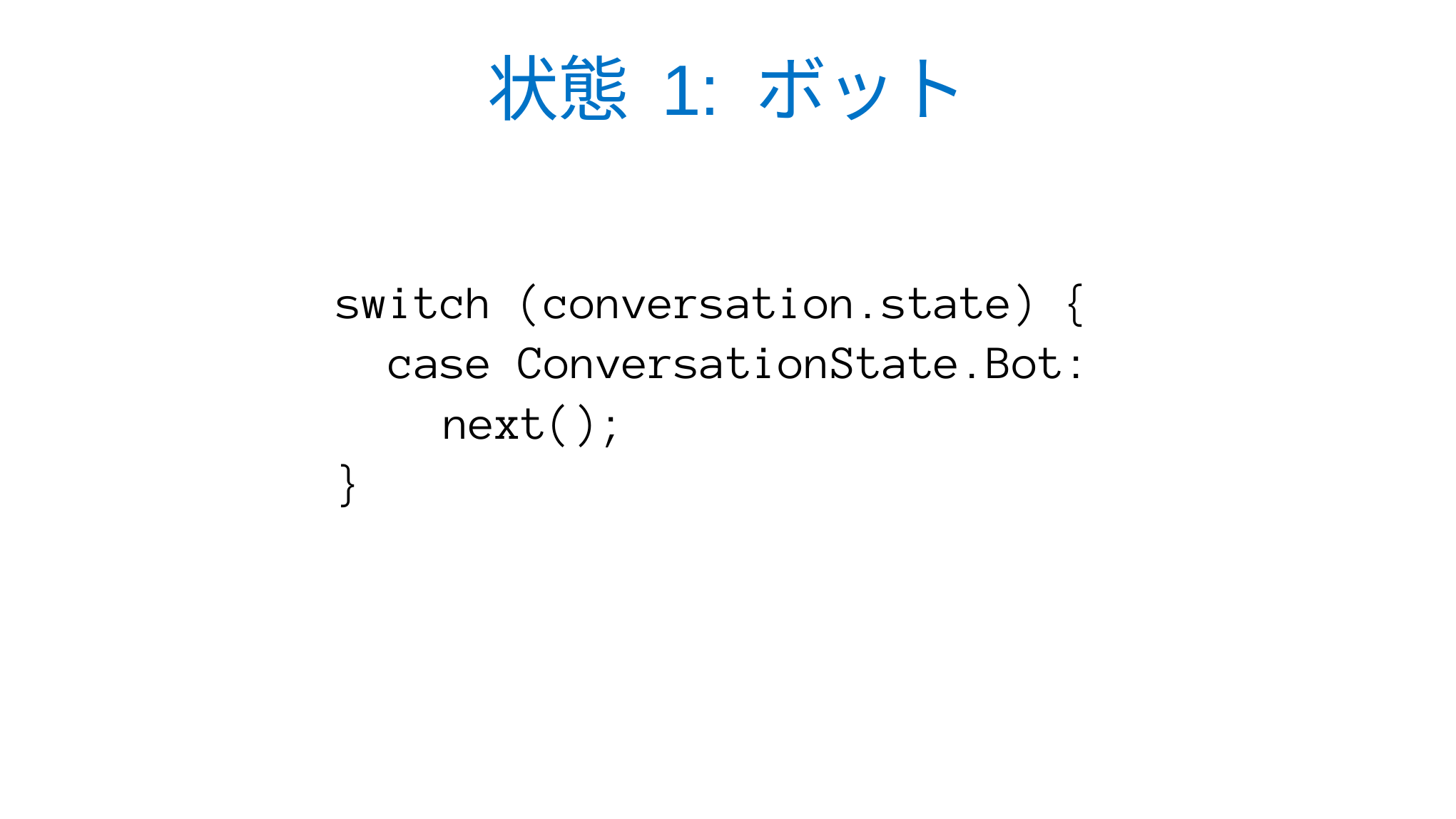

# 状態 1: ボット
	switch (conversation.state) {
  	  case ConversationState.Bot:
		next();
	}